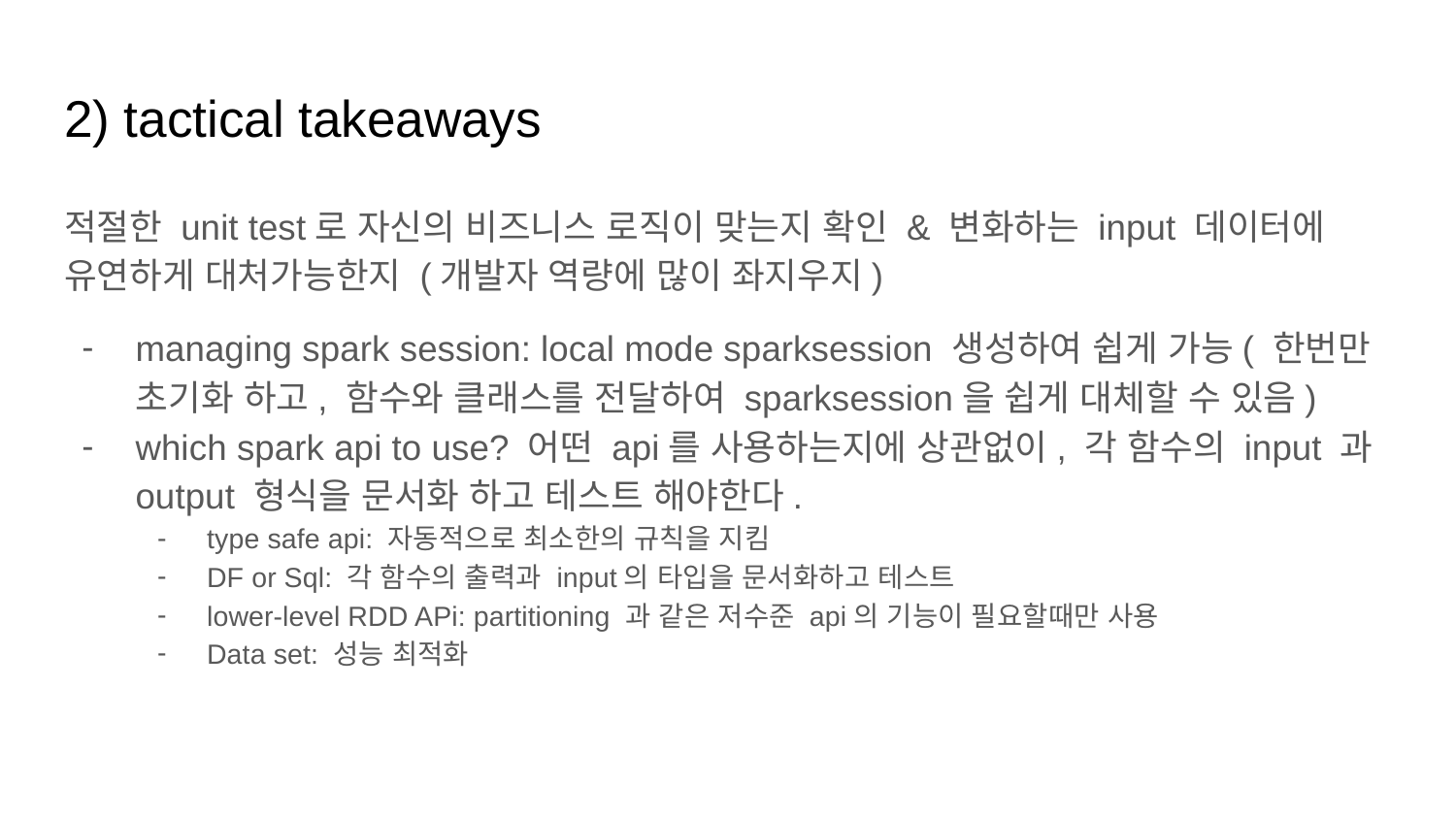

# 2) tactical takeaways
적절한 unit test로 자신의 비즈니스 로직이 맞는지 확인 & 변화하는 input 데이터에 유연하게 대처가능한지 (개발자 역량에 많이 좌지우지)
managing spark session: local mode sparksession 생성하여 쉽게 가능( 한번만 초기화 하고, 함수와 클래스를 전달하여 sparksession을 쉽게 대체할 수 있음)
which spark api to use? 어떤 api를 사용하는지에 상관없이, 각 함수의 input 과 output 형식을 문서화 하고 테스트 해야한다.
type safe api: 자동적으로 최소한의 규칙을 지킴
DF or Sql: 각 함수의 출력과 input의 타입을 문서화하고 테스트
lower-level RDD APi: partitioning 과 같은 저수준 api의 기능이 필요할때만 사용
Data set: 성능 최적화